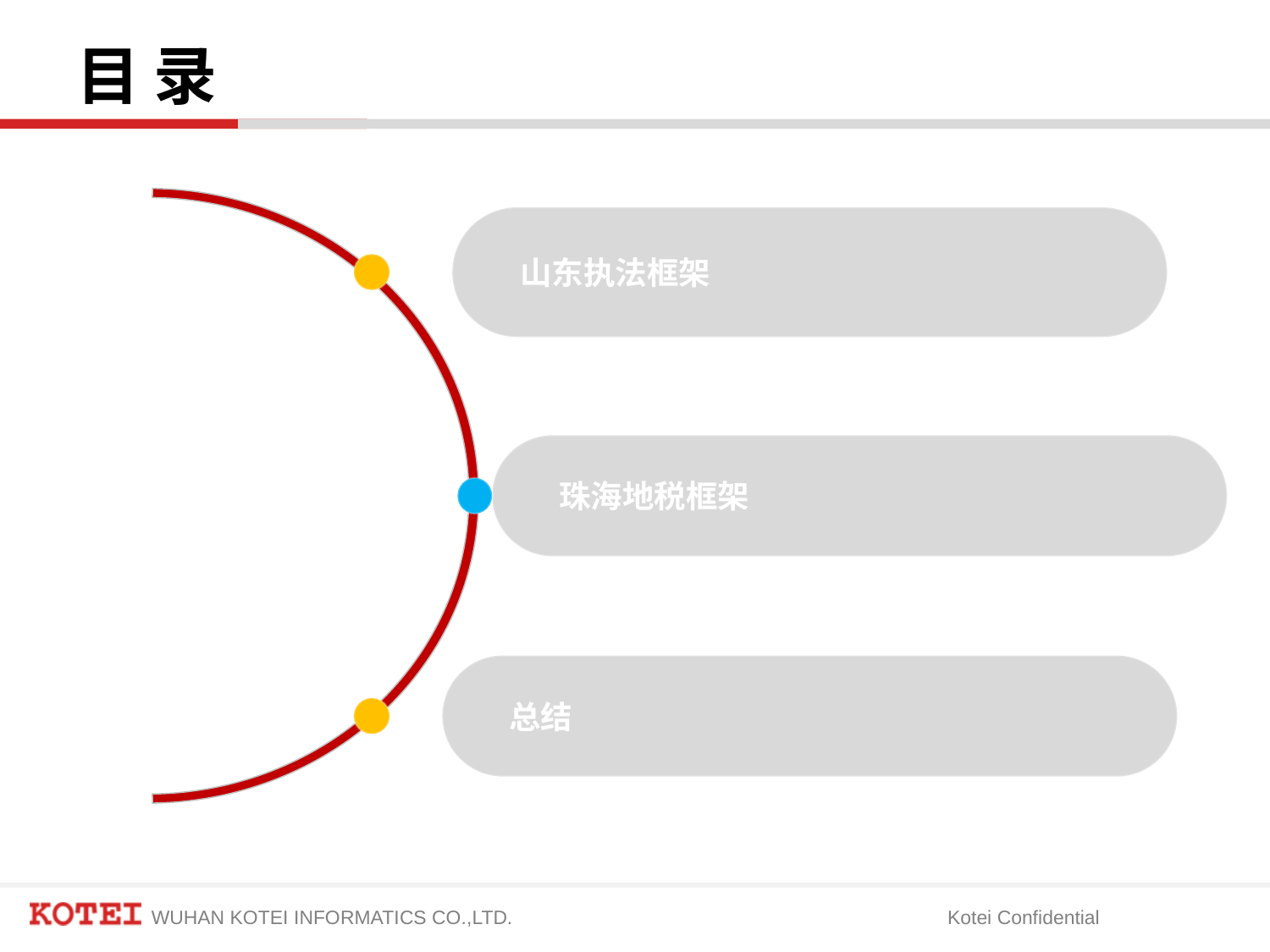

# 目 录

    山东执法框架

    珠海地税框架

    总结

2